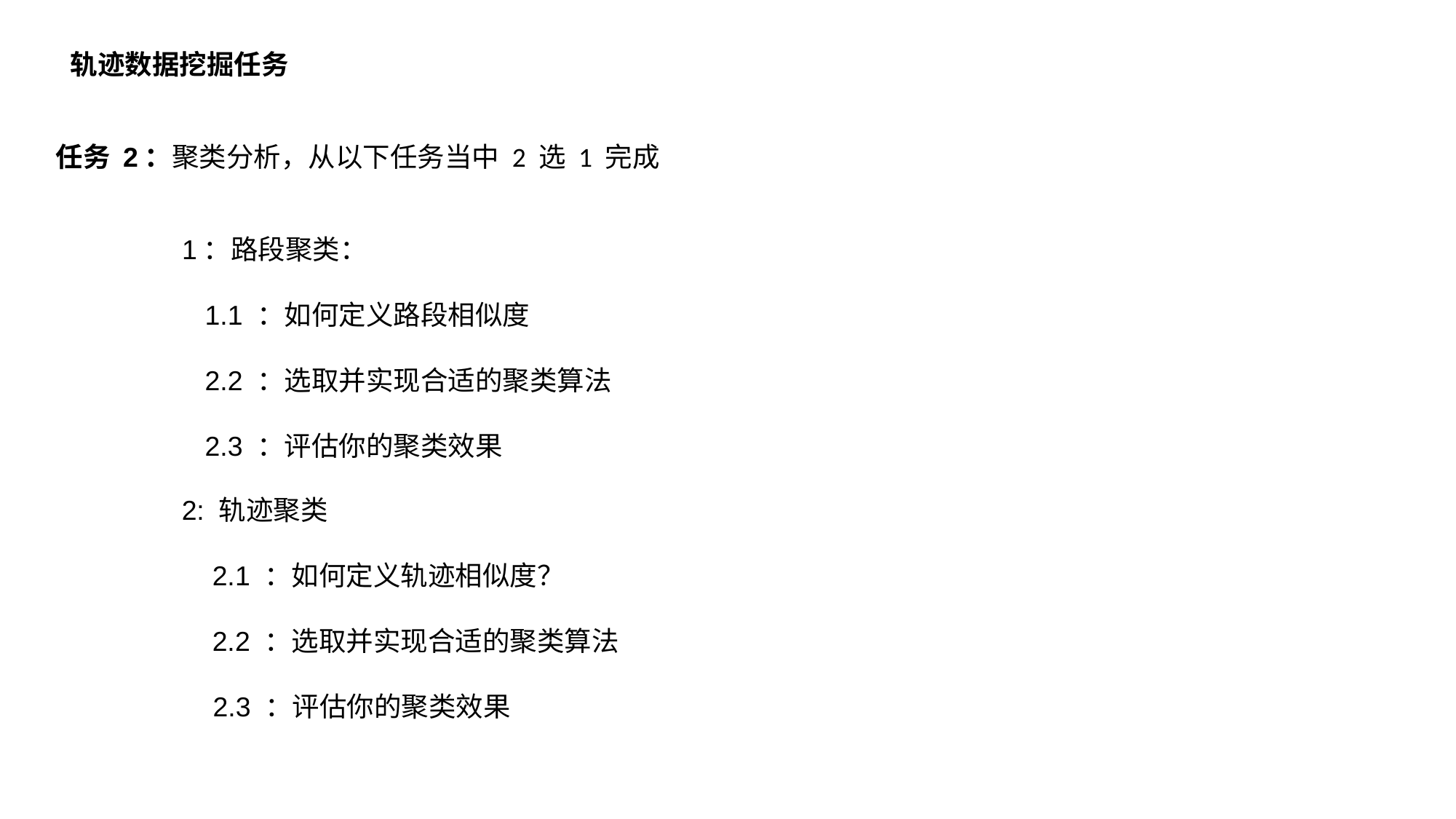

轨迹数据挖掘任务
任务 2：聚类分析，从以下任务当中 2 选 1 完成
1：路段聚类：

   1.1 ：如何定义路段相似度

   2.2 ：选取并实现合适的聚类算法

   2.3 ：评估你的聚类效果
2: 轨迹聚类

    2.1 ：如何定义轨迹相似度？

    2.2 ：选取并实现合适的聚类算法
    2.3 ：评估你的聚类效果